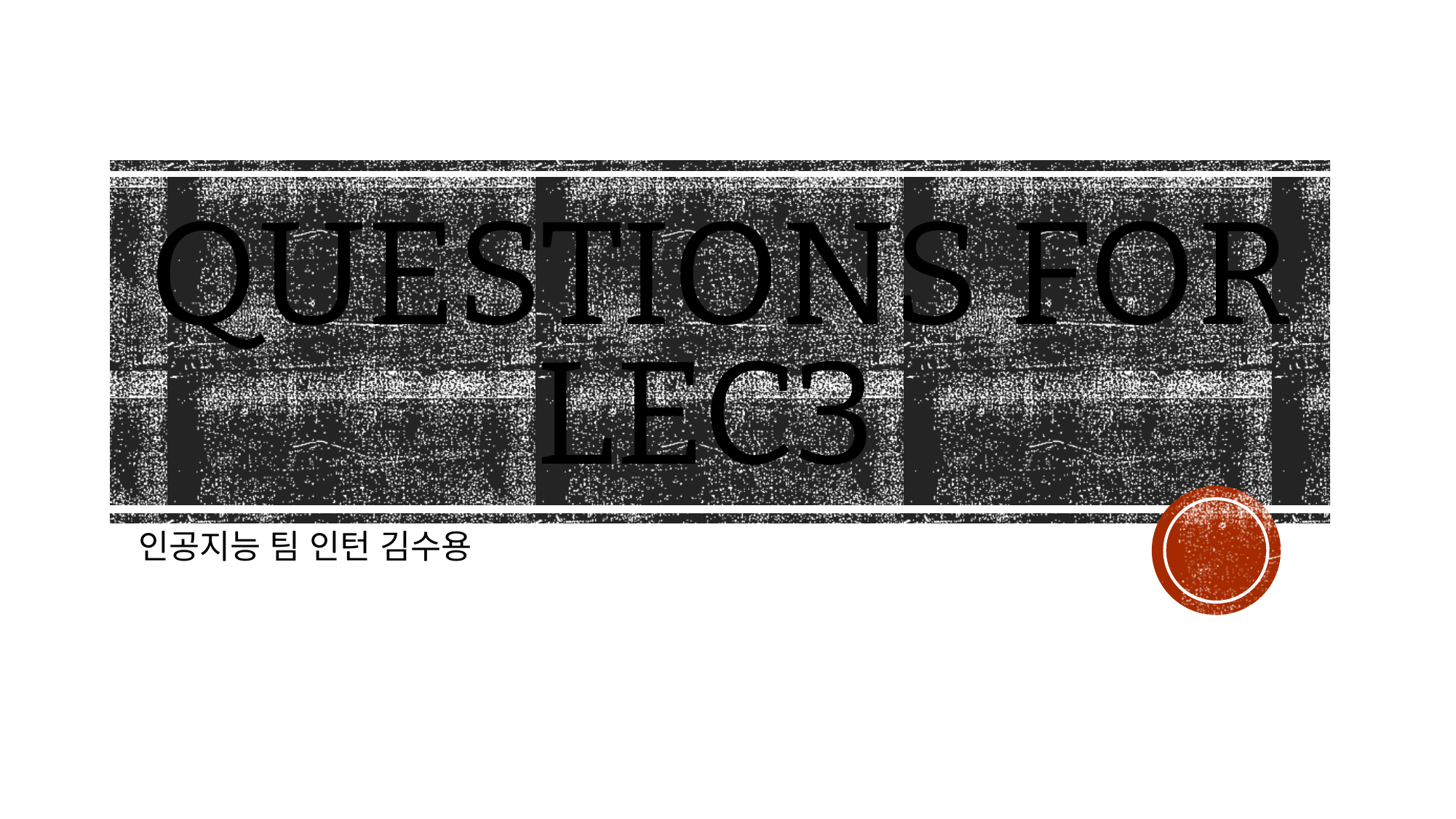

# Questions for Lec3
인공지능 팀 인턴 김수용